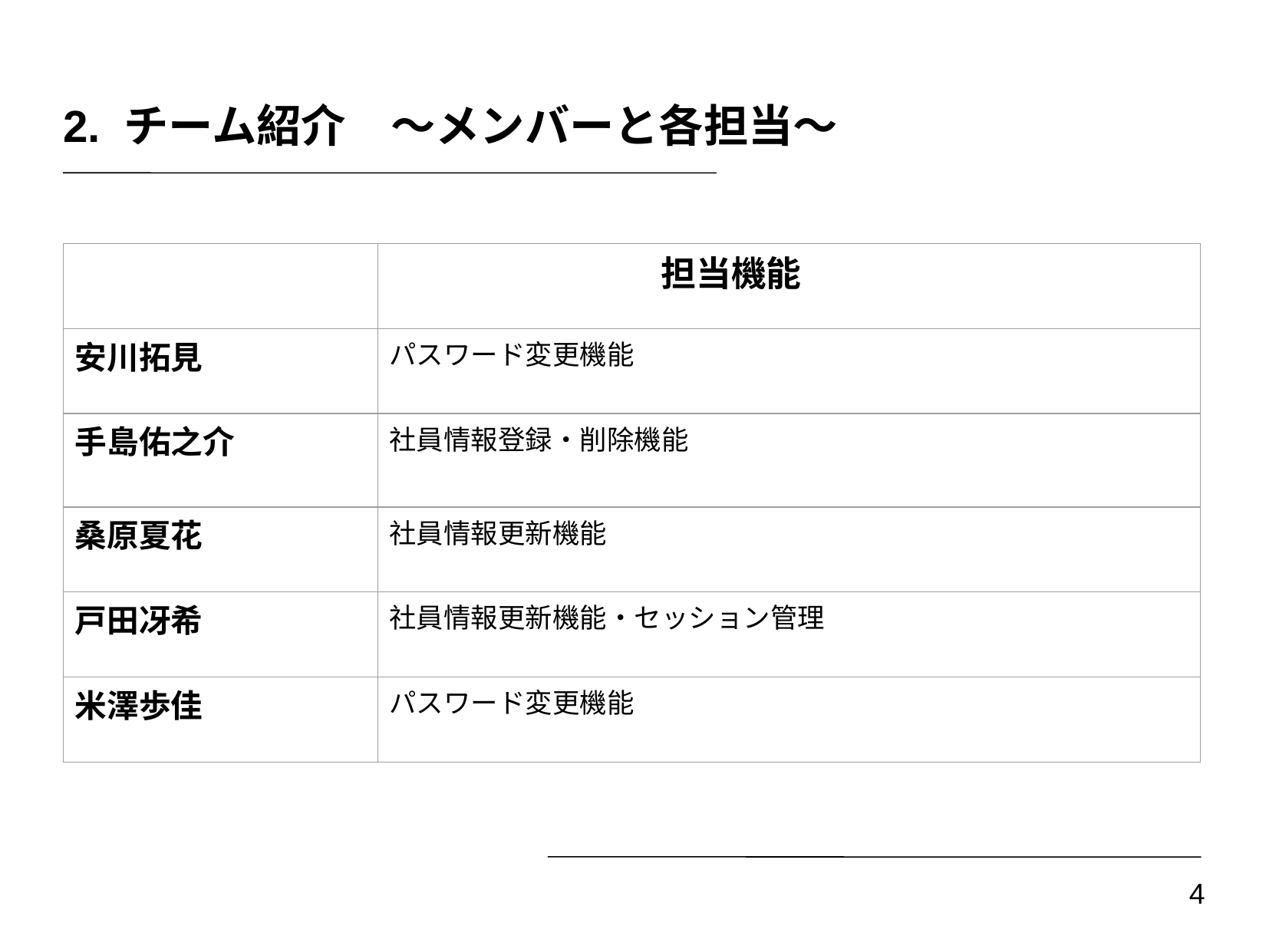

2. チーム紹介　～メンバーと各担当～
|  | 担当機能 |
| --- | --- |
| 安川拓見 | パスワード変更機能 |
| 手島佑之介 | 社員情報登録・削除機能 |
| 桑原夏花 | 社員情報更新機能 |
| 戸田冴希 | 社員情報更新機能・セッション管理 |
| 米澤歩佳 | パスワード変更機能 |

4